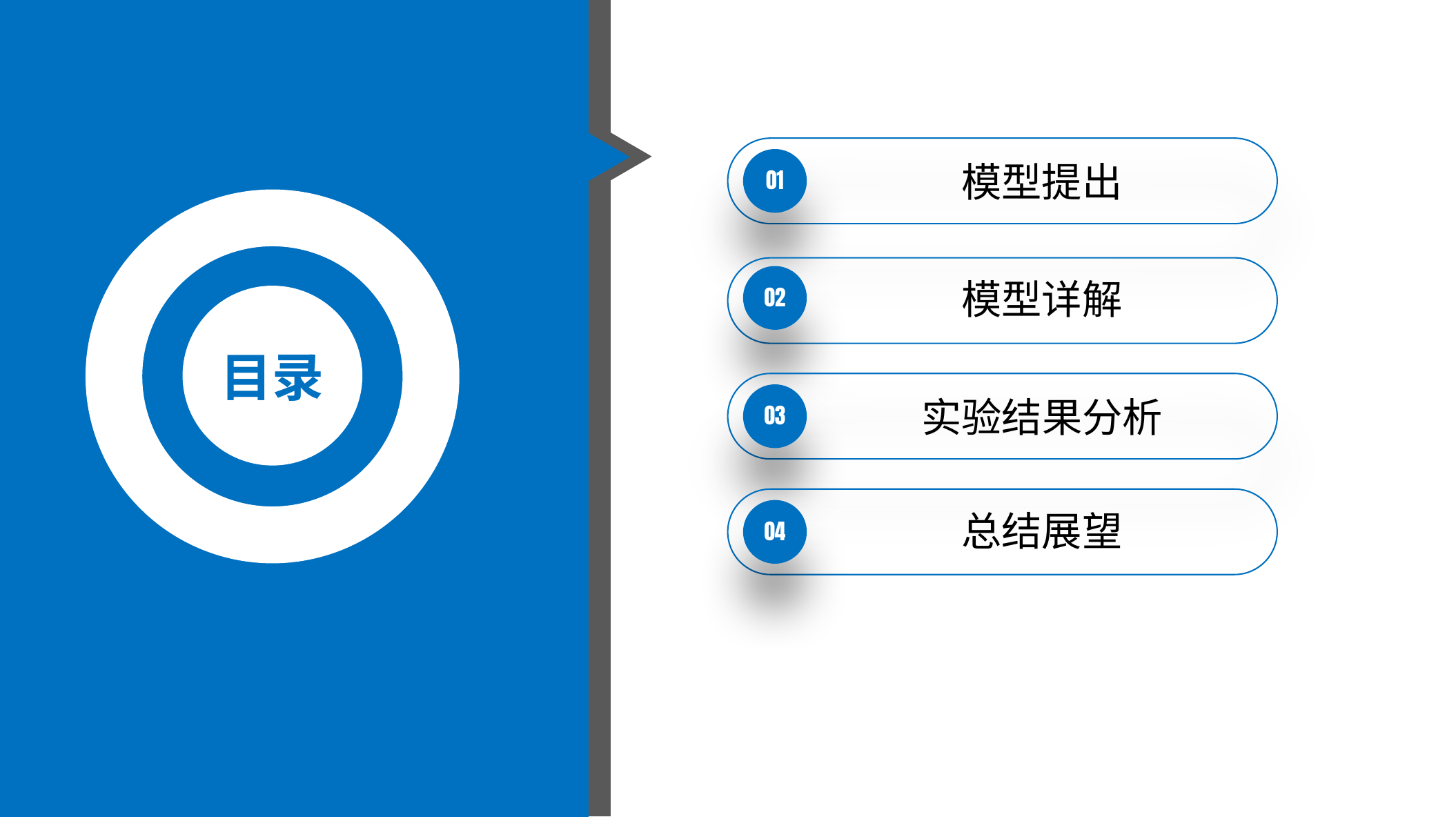

01
模型提出

02
模型详解
目录

03
实验结果分析

04
总结展望